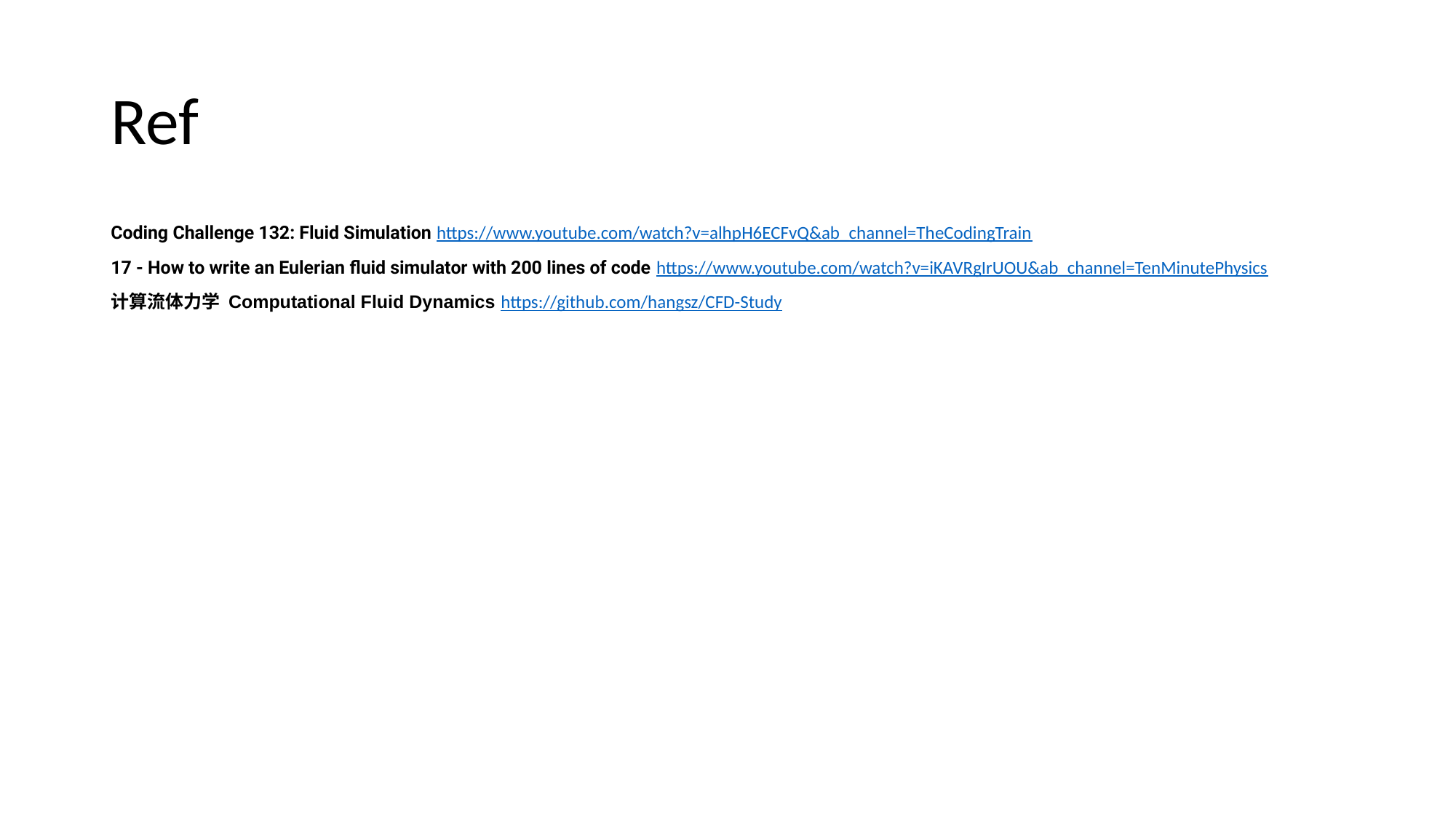

# Ref
Coding Challenge 132: Fluid Simulation https://www.youtube.com/watch?v=alhpH6ECFvQ&ab_channel=TheCodingTrain
17 - How to write an Eulerian fluid simulator with 200 lines of code https://www.youtube.com/watch?v=iKAVRgIrUOU&ab_channel=TenMinutePhysics
计算流体力学 Computational Fluid Dynamics https://github.com/hangsz/CFD-Study